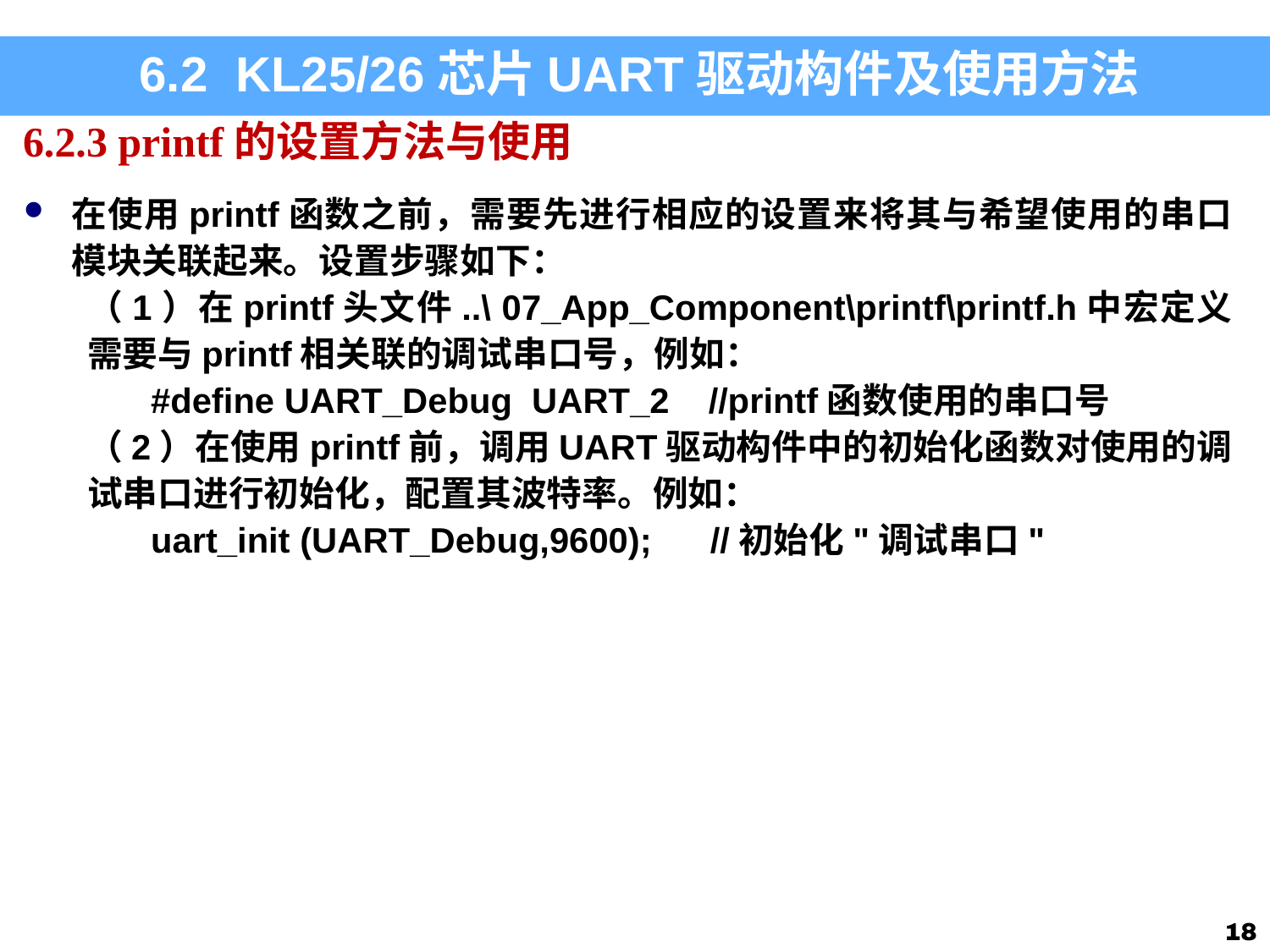

6.2  KL25/26芯片UART驱动构件及使用方法
6.2.3 printf的设置方法与使用
在使用printf函数之前，需要先进行相应的设置来将其与希望使用的串口模块关联起来。设置步骤如下：
（1）在printf头文件..\ 07_App_Component\printf\printf.h中宏定义需要与printf相关联的调试串口号，例如：
#define UART_Debug  UART_2    //printf函数使用的串口号
（2）在使用printf前，调用UART驱动构件中的初始化函数对使用的调试串口进行初始化，配置其波特率。例如：
uart_init (UART_Debug,9600);      //初始化"调试串口"
18